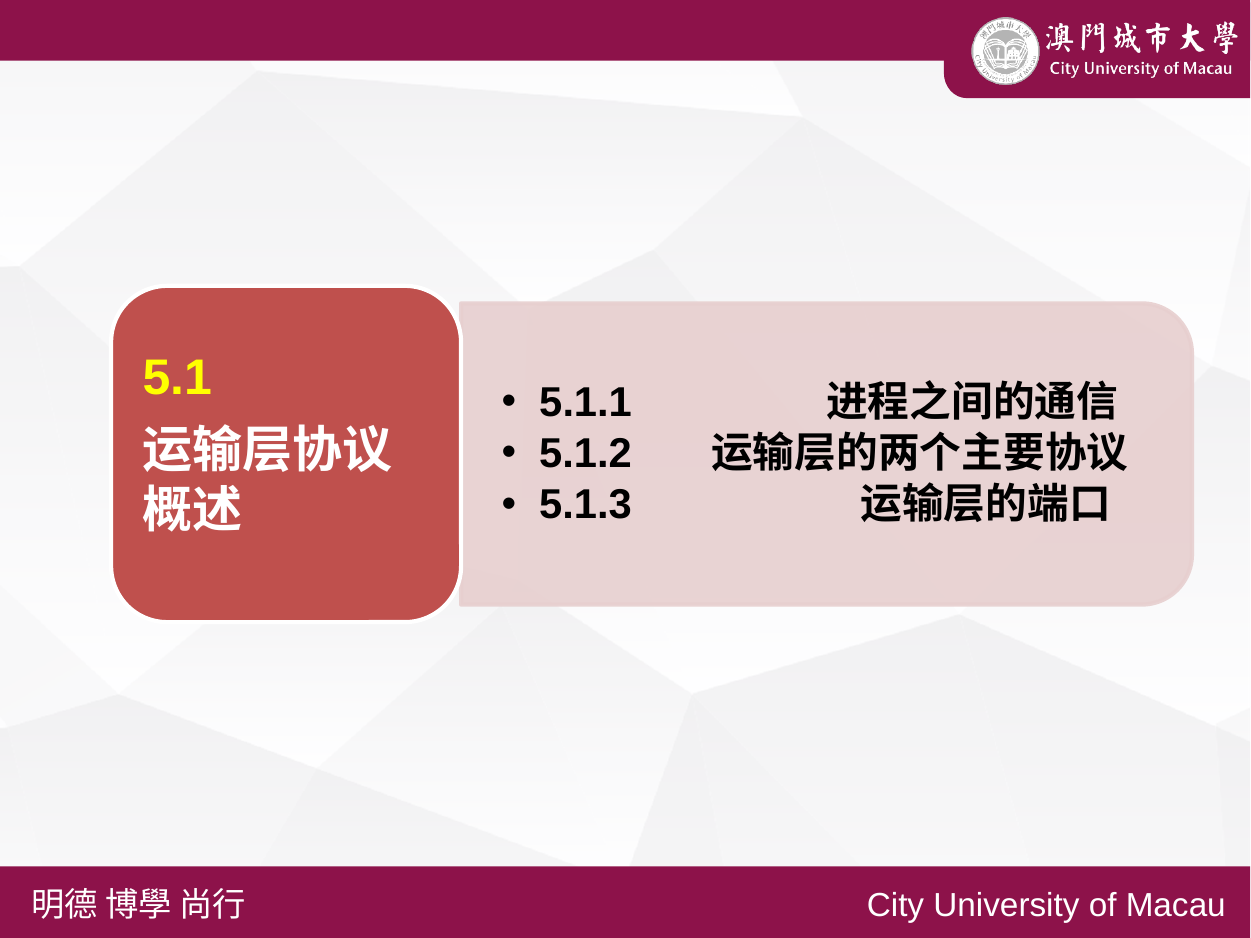

5.1
运输层协议概述
5.1.1                进程之间的通信
5.1.2      运输层的两个主要协议
5.1.3                   运输层的端口